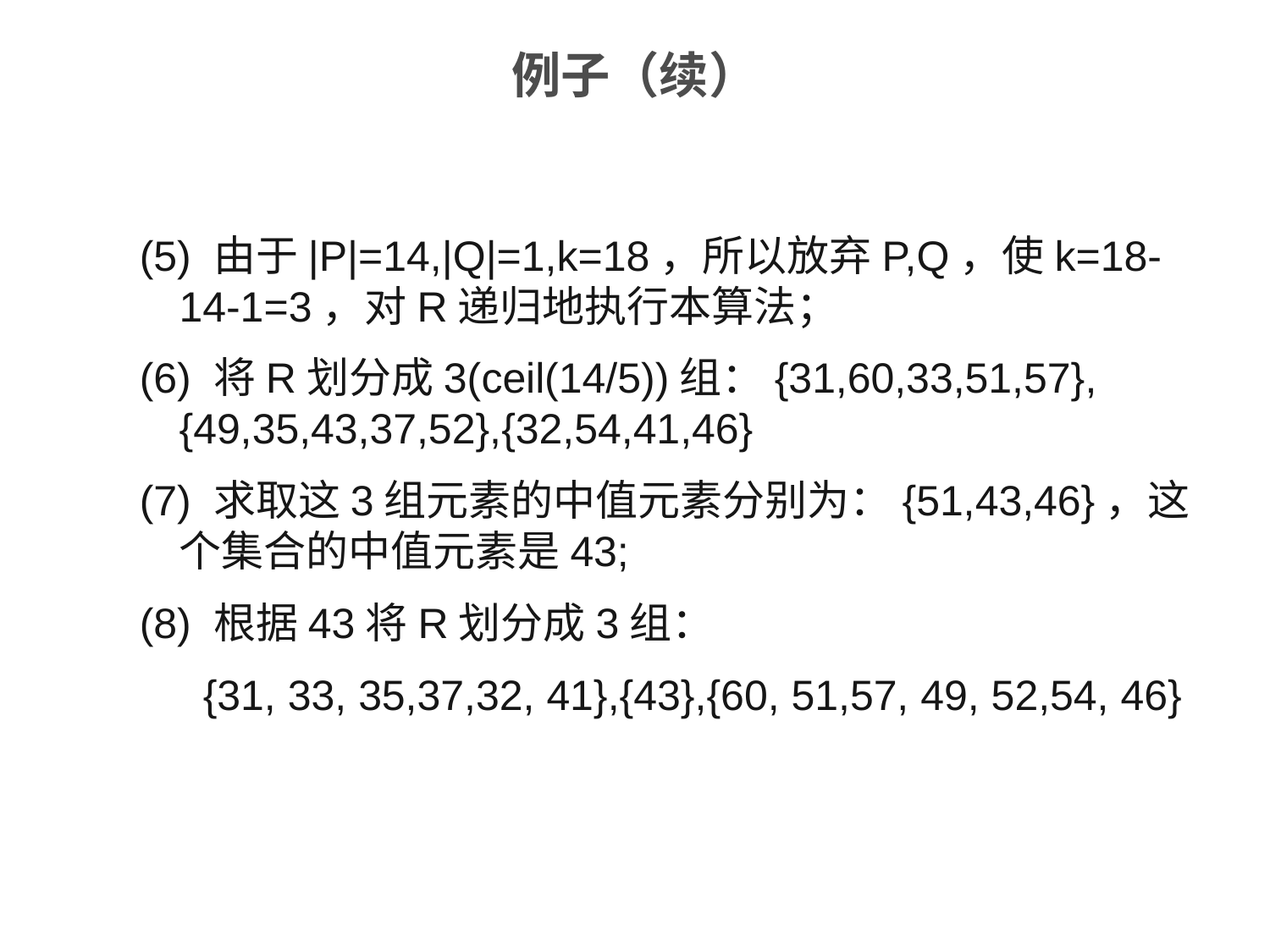

例子（续）
(5) 由于|P|=14,|Q|=1,k=18，所以放弃P,Q，使k=18-14-1=3，对R递归地执行本算法；
(6) 将R划分成3(ceil(14/5))组：{31,60,33,51,57},{49,35,43,37,52},{32,54,41,46}
(7) 求取这3组元素的中值元素分别为：{51,43,46}，这个集合的中值元素是43;
(8) 根据43将R划分成3组：
{31, 33, 35,37,32, 41},{43},{60, 51,57, 49, 52,54, 46}